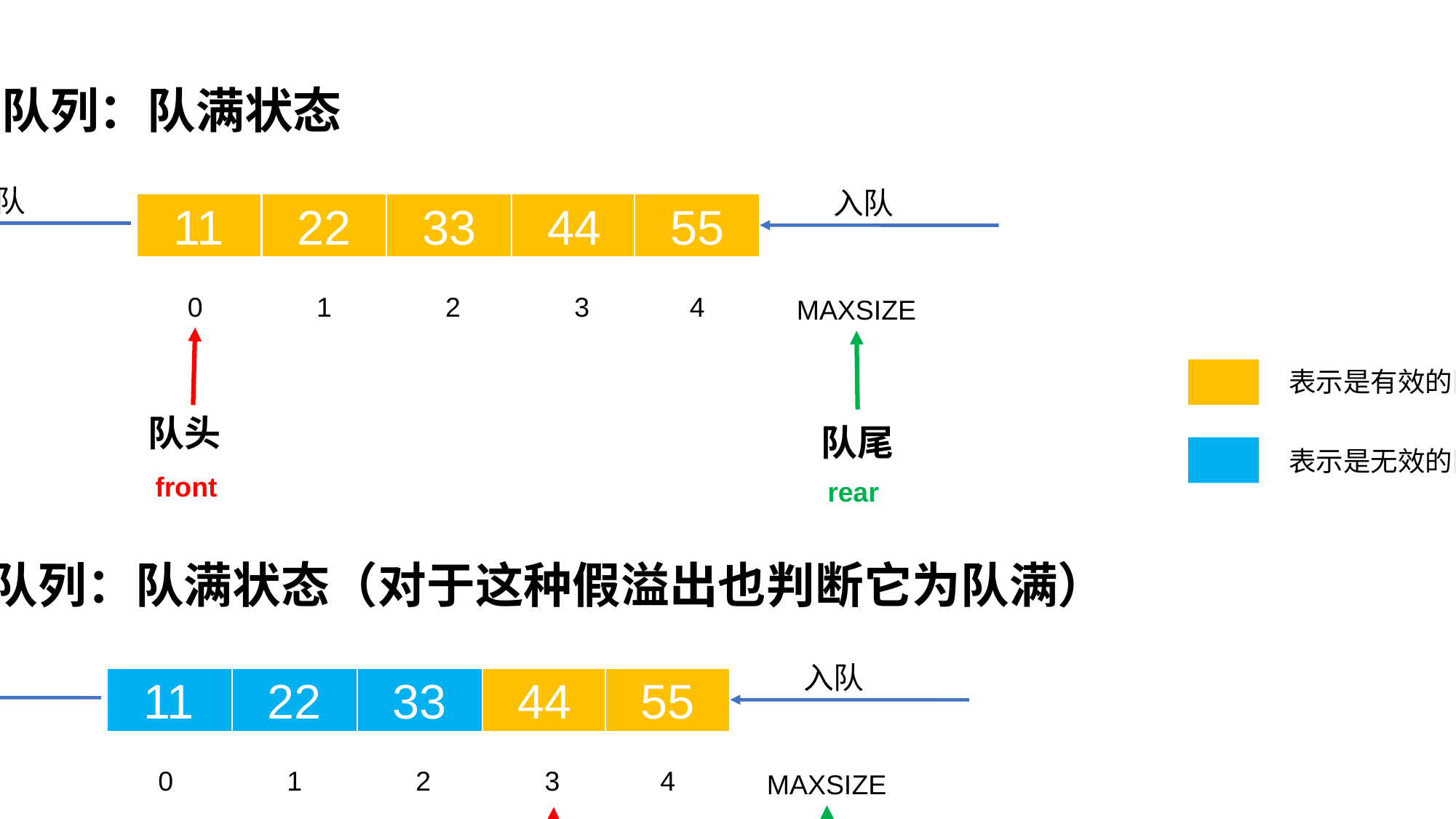

顺序队列：队满状态
出队
入队
11
22
33
44
55
0
1
2
3
4
MAXSIZE

表示是有效的队列元素
队头
队尾

表示是无效的队列元素
front
rear
顺序队列：队满状态（对于这种假溢出也判断它为队满）
出队
入队
11
22
33
44
55
0
1
2
3
4
MAXSIZE
队头
队尾
front
rear